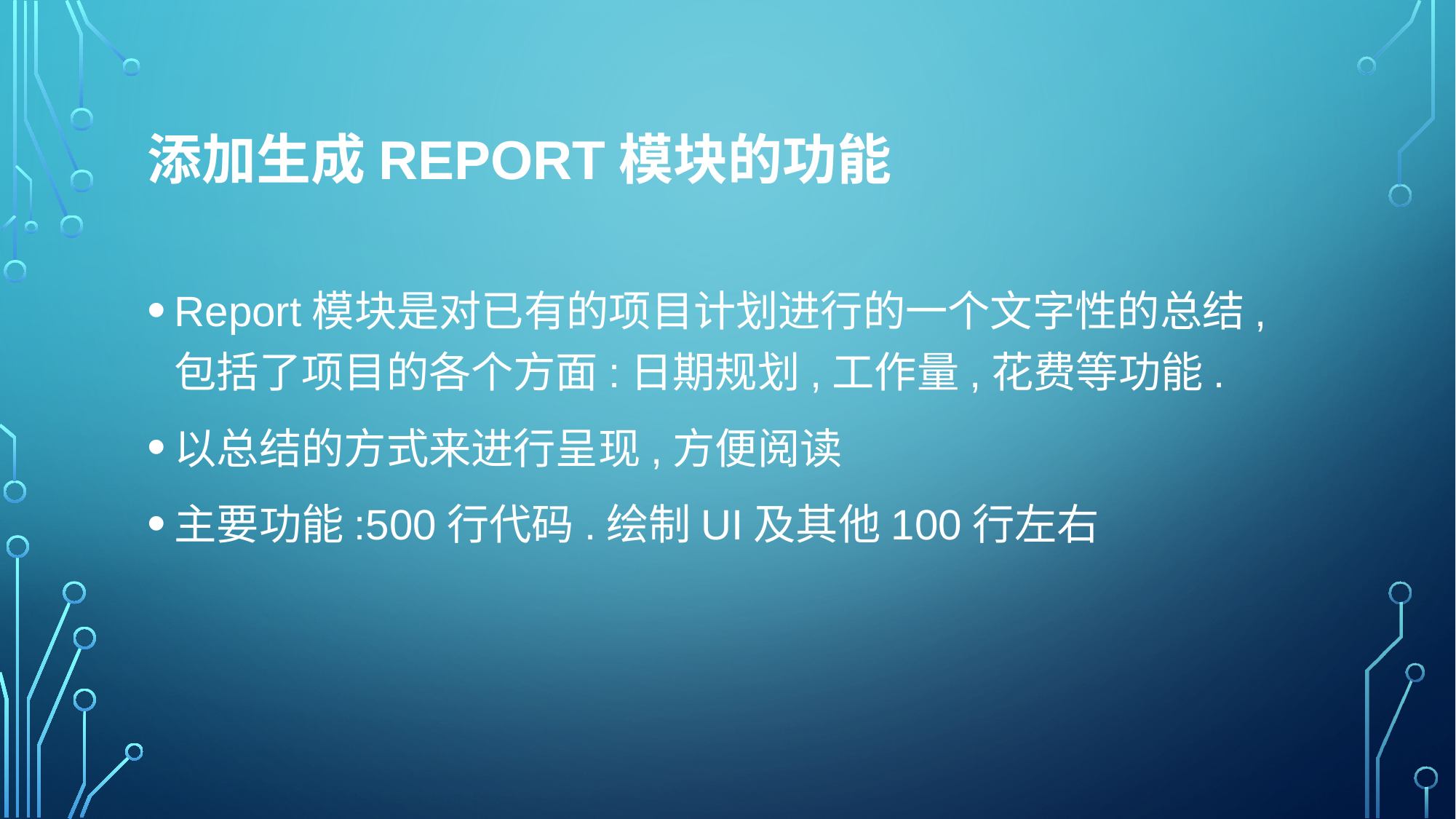

# 添加生成report模块的功能
Report模块是对已有的项目计划进行的一个文字性的总结,包括了项目的各个方面:日期规划,工作量,花费等功能.
以总结的方式来进行呈现,方便阅读
主要功能:500行代码.绘制UI及其他100行左右